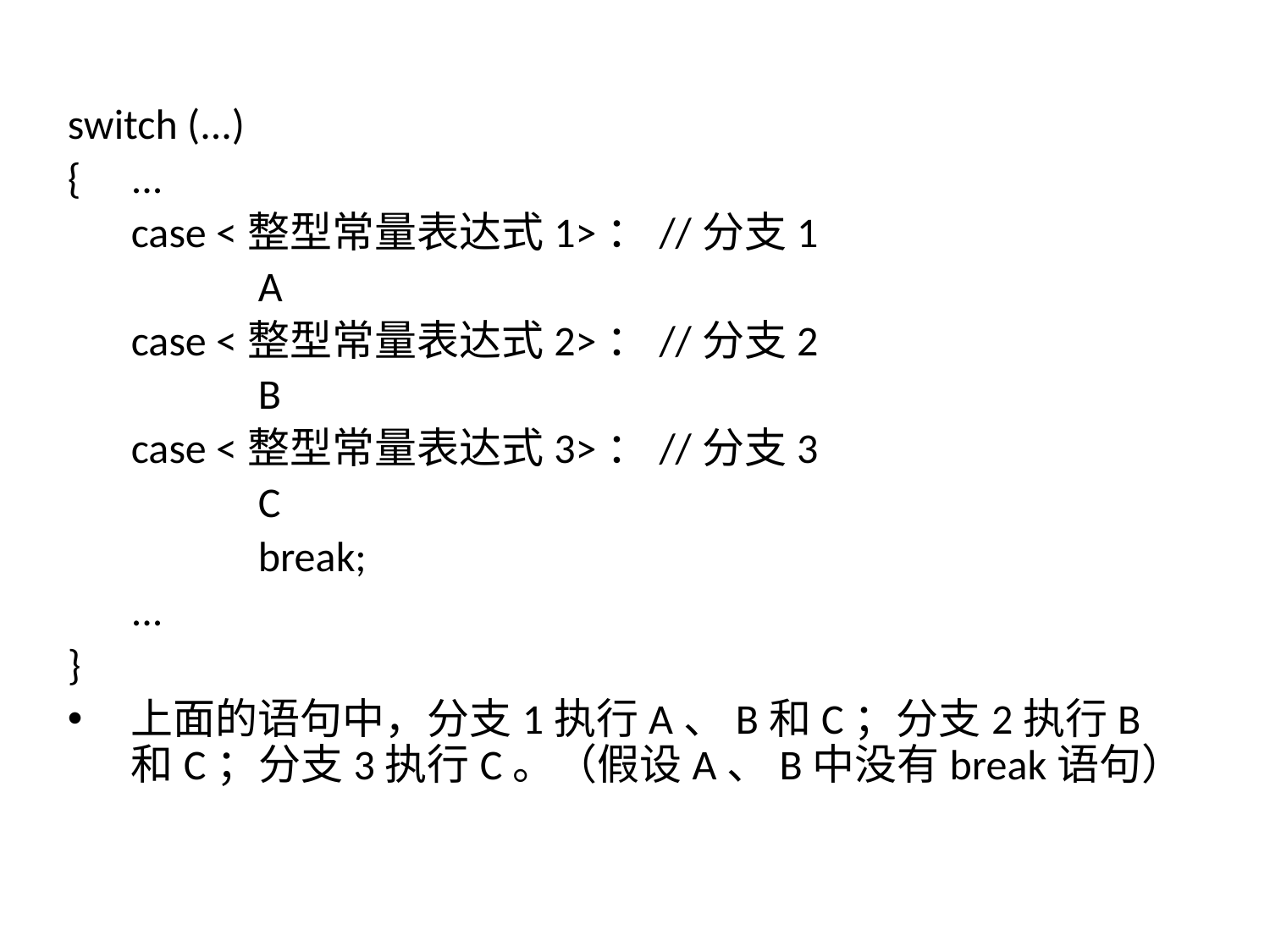

switch (...)
{	...
	case <整型常量表达式1>：//分支1
		A
	case <整型常量表达式2>：//分支2
		B
	case <整型常量表达式3>：//分支3
		C
		break;
	...
}
上面的语句中，分支1执行A、B和C；分支2执行B和C；分支3执行C。（假设A、B中没有break语句）